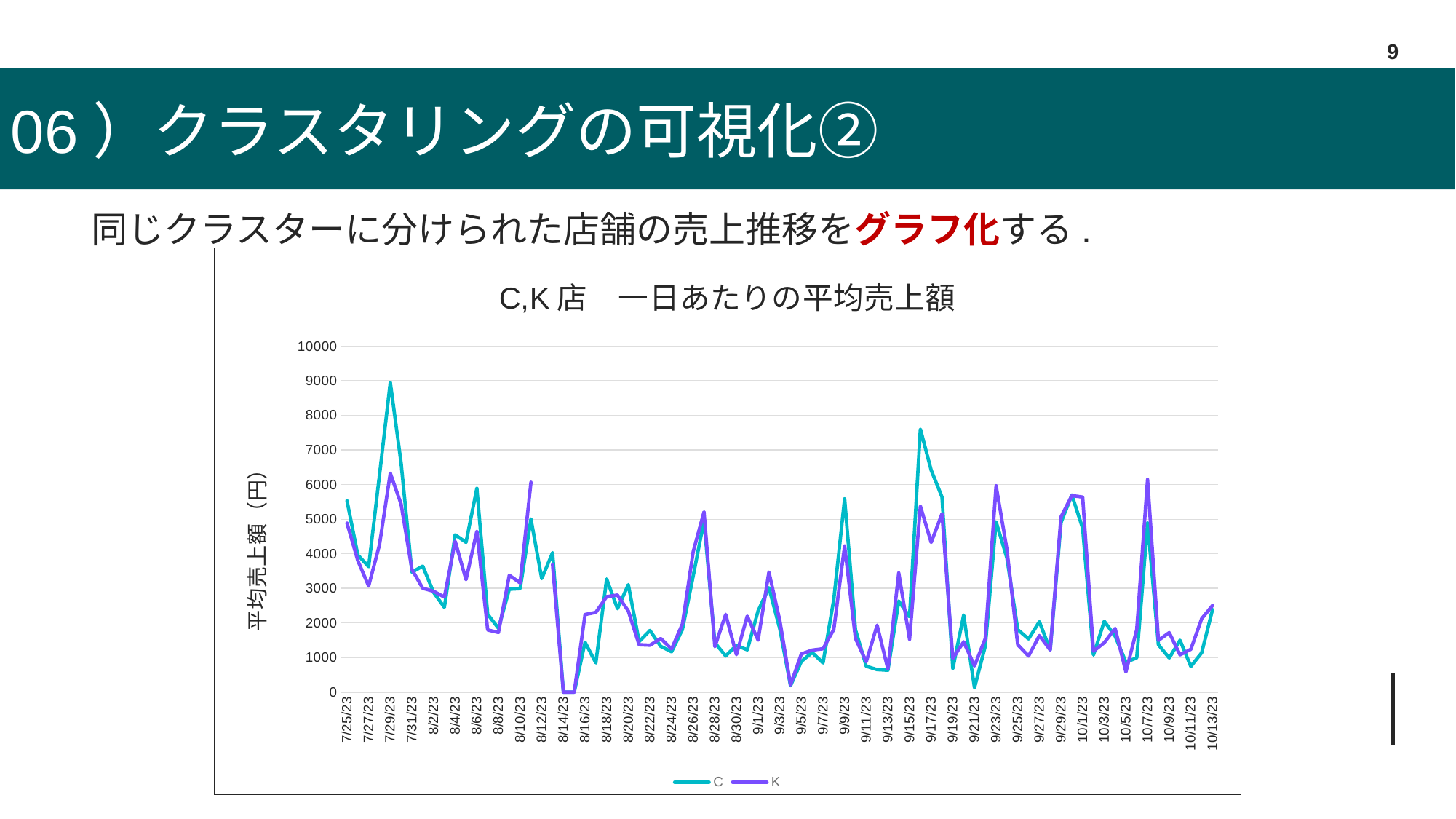

9

06）クラスタリングの可視化②

同じクラスターに分けられた店舗の売上推移をグラフ化する.

### Chart: C,K店　一日あたりの平均売上額

| Category | C | K |
|---|---|---|
| 45132 | 5535.41666666666 | 4887.08333333333 |
| 45133 | 3966.66666666666 | 3804.16666666666 |
| 45134 | 3627.08333333333 | 3067.91666666666 |
| 45135 | 6272.91666666666 | 4260.0 |
| 45136 | 8954.16666666666 | 6329.16666666666 |
| 45137 | 6625.0 | 5437.5 |
| 45138 | 3466.66666666666 | 3548.33333333333 |
| 45139 | 3643.75 | 3002.08333333333 |
| 45140 | 2885.41666666666 | 2916.25 |
| 45141 | 2452.08333333333 | 2748.33333333333 |
| 45142 | 4547.91666666666 | 4360.0 |
| 45143 | 4331.25 | 3251.25 |
| 45144 | 5892.5 | 4652.5 |
| 45145 | 2252.08333333333 | 1798.33333333333 |
| 45146 | 1845.83333333333 | 1726.25 |
| 45147 | 2975.0 | 3378.75 |
| 45148 | 2991.66666666666 | 3157.5 |
| 45149 | 5005.0 | 6069.58333333333 |
| 45150 | 3281.25 | None |
| 45151 | 4031.25 | 3690.83333333333 |
| 45152 | 0.0 | 0.0 |
| 45153 | 0.0 | 0.0 |
| 45154 | 1443.75 | 2244.58333333333 |
| 45155 | 845.833333333333 | 2306.66666666666 |
| 45156 | 3270.83333333333 | 2761.25 |
| 45157 | 2412.5 | 2806.25 |
| 45158 | 3106.25 | 2346.66666666666 |
| 45159 | 1460.41666666666 | 1371.66666666666 |
| 45160 | 1783.33333333333 | 1357.08333333333 |
| 45161 | 1322.91666666666 | 1551.25 |
| 45162 | 1166.66666666666 | 1248.75 |
| 45163 | 1813.33333333333 | 1971.25 |
| 45164 | 3358.33333333333 | 4060.0 |
| 45165 | 4960.41666666666 | 5214.58333333333 |
| 45166 | 1427.08333333333 | 1312.5 |
| 45167 | 1045.83333333333 | 2247.08333333333 |
| 45168 | 1352.08333333333 | 1084.16666666666 |
| 45169 | 1222.91666666666 | 2198.75 |
| 45170 | 2350.0 | 1505.0 |
| 45171 | 3016.66666666666 | 3468.75 |
| 45172 | 1837.5 | 2077.08333333333 |
| 45173 | 185.416666666666 | 210.416666666666 |
| 45174 | 889.583333333333 | 1104.16666666666 |
| 45175 | 1145.83333333333 | 1214.58333333333 |
| 45176 | 845.833333333333 | 1254.16666666666 |
| 45177 | 2680.83333333333 | 1813.33333333333 |
| 45178 | 5589.16666666666 | 4227.08333333333 |
| 45179 | 1804.16666666666 | 1552.91666666666 |
| 45180 | 747.916666666666 | 879.166666666666 |
| 45181 | 652.083333333333 | 1935.0 |
| 45182 | 633.333333333333 | 671.25 |
| 45183 | 2633.33333333333 | 3447.08333333333 |
| 45184 | 2179.16666666666 | 1527.5 |
| 45185 | 7604.16666666666 | 5378.33333333333 |
| 45186 | 6418.75 | 4328.75 |
| 45187 | 5643.75 | 5158.33333333333 |
| 45188 | 687.5 | 975.833333333333 |
| 45189 | 2225.0 | 1455.0 |
| 45190 | 127.083333333333 | 759.166666666666 |
| 45191 | 1329.16666666666 | 1549.16666666666 |
| 45192 | 4925.0 | 5968.75 |
| 45193 | 3877.08333333333 | 4124.58333333333 |
| 45194 | 1806.25 | 1370.83333333333 |
| 45195 | 1539.58333333333 | 1043.75 |
| 45196 | 2037.5 | 1635.0 |
| 45197 | 1218.75 | 1219.16666666666 |
| 45198 | 4906.25 | 5070.83333333333 |
| 45199 | 5702.08333333333 | 5682.5 |
| 45200 | 4739.58333333333 | 5640.83333333333 |
| 45201 | 1075.0 | 1182.5 |
| 45202 | 2050.0 | 1430.83333333333 |
| 45203 | 1618.75 | 1840.83333333333 |
| 45204 | 866.666666666666 | 585.416666666666 |
| 45205 | 991.666666666666 | 1807.08333333333 |
| 45206 | 4889.58333333333 | 6150.0 |
| 45207 | 1372.91666666666 | 1497.08333333333 |
| 45208 | 987.5 | 1720.83333333333 |
| 45209 | 1500.0 | 1080.0 |
| 45210 | 743.75 | 1238.33333333333 |
| 45211 | 1139.58333333333 | 2124.16666666666 |
| 45212 | 2385.41666666666 | 2505.0 |